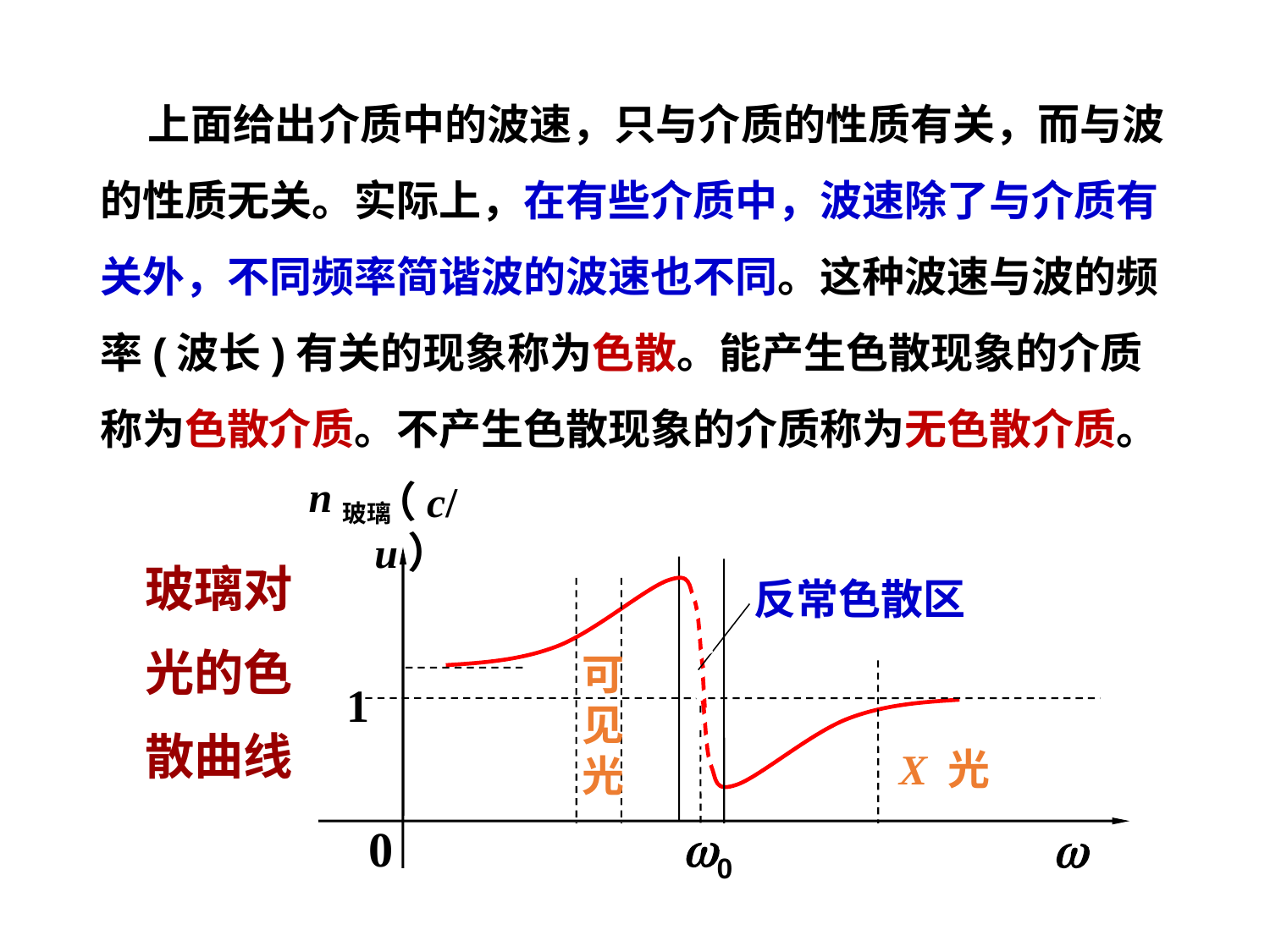

上面给出介质中的波速，只与介质的性质有关，而与波的性质无关。实际上，在有些介质中，波速除了与介质有关外，不同频率简谐波的波速也不同。这种波速与波的频率(波长)有关的现象称为色散。能产生色散现象的介质称为色散介质。不产生色散现象的介质称为无色散介质。

n玻璃
（c/u）

玻璃对
光的色
散曲线

反常色散区

可见光

1

X 光
ω0
0
ω
44